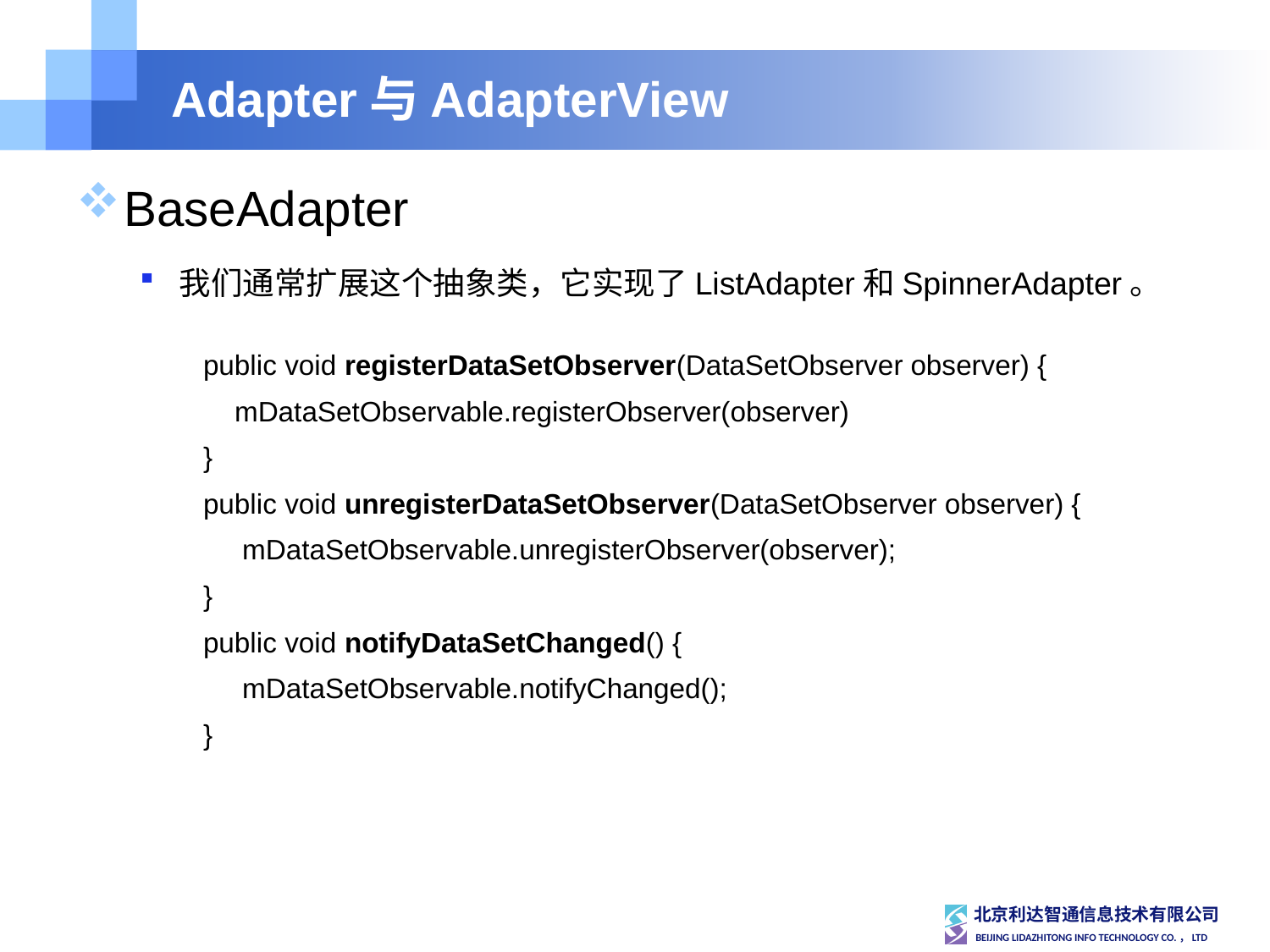

# Adapter与AdapterView
BaseAdapter
我们通常扩展这个抽象类，它实现了ListAdapter和SpinnerAdapter。

public void registerDataSetObserver(DataSetObserver observer) {
    mDataSetObservable.registerObserver(observer)
}
public void unregisterDataSetObserver(DataSetObserver observer) {
     mDataSetObservable.unregisterObserver(observer);
}
public void notifyDataSetChanged() {
     mDataSetObservable.notifyChanged();
}